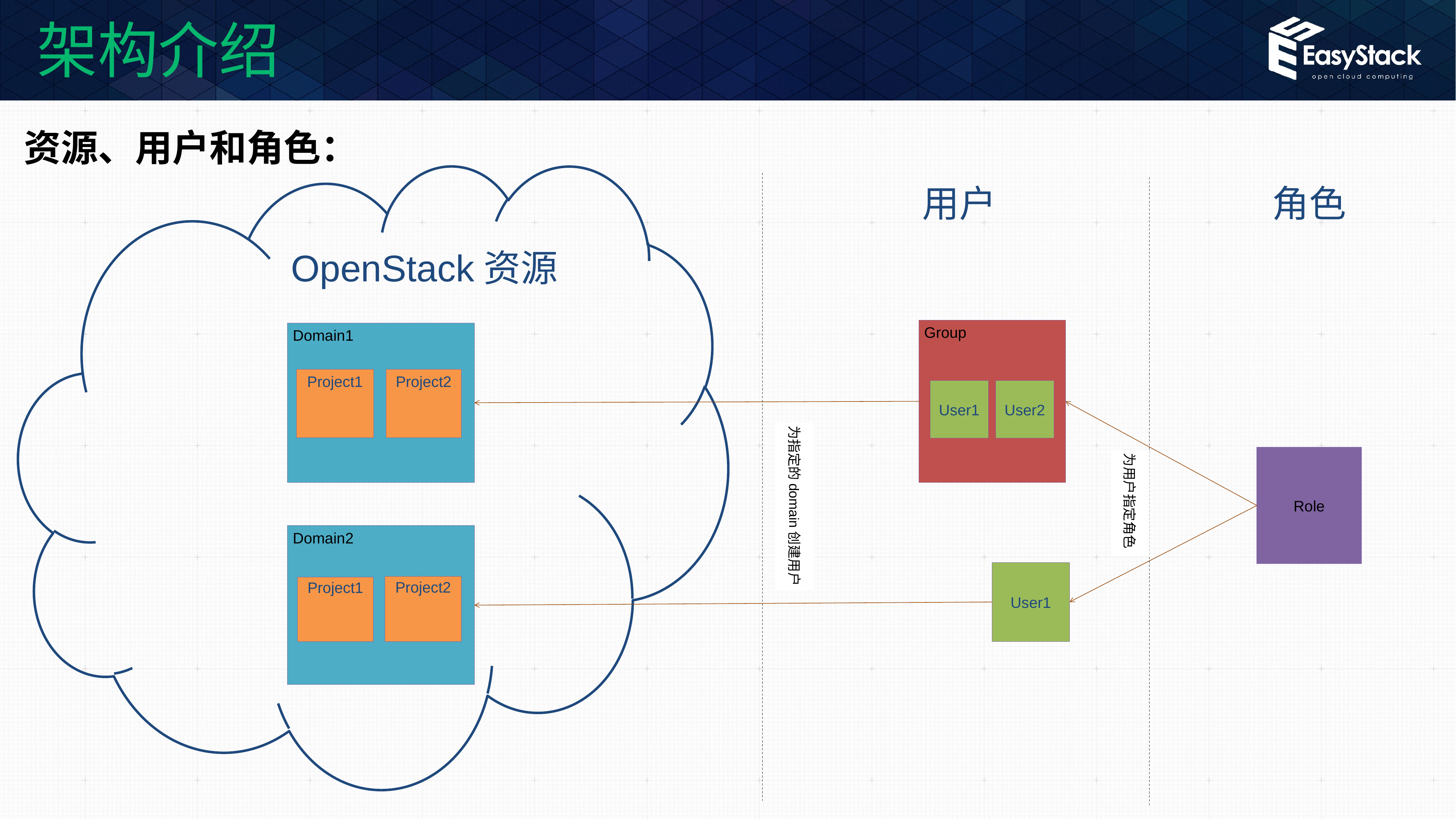

架构介绍
资源、用户和角色：

用户
角色
OpenStack资源
Group

Domain1

Project2

Project1

User1
User2
为指定的domain创建用户
Role
为用户指定角色
Domain2

User1
Project2

Project1